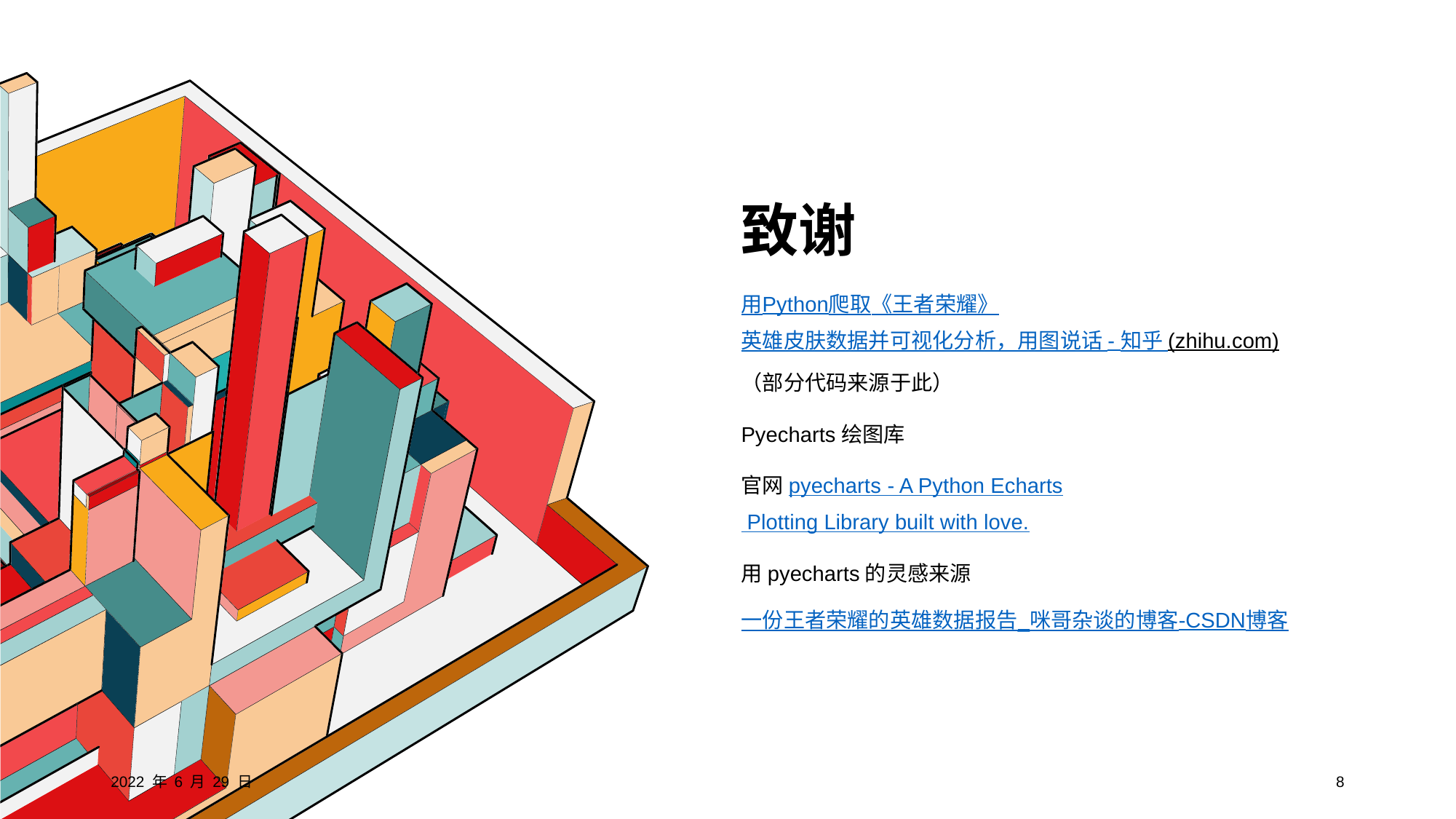

# 致谢
用Python爬取《王者荣耀》英雄皮肤数据并可视化分析，用图说话 - 知乎 (zhihu.com)（部分代码来源于此）
Pyecharts绘图库
官网pyecharts - A Python Echarts Plotting Library built with love.
用pyecharts的灵感来源
一份王者荣耀的英雄数据报告_咪哥杂谈的博客-CSDN博客
2022 年 6 月 29 日
8